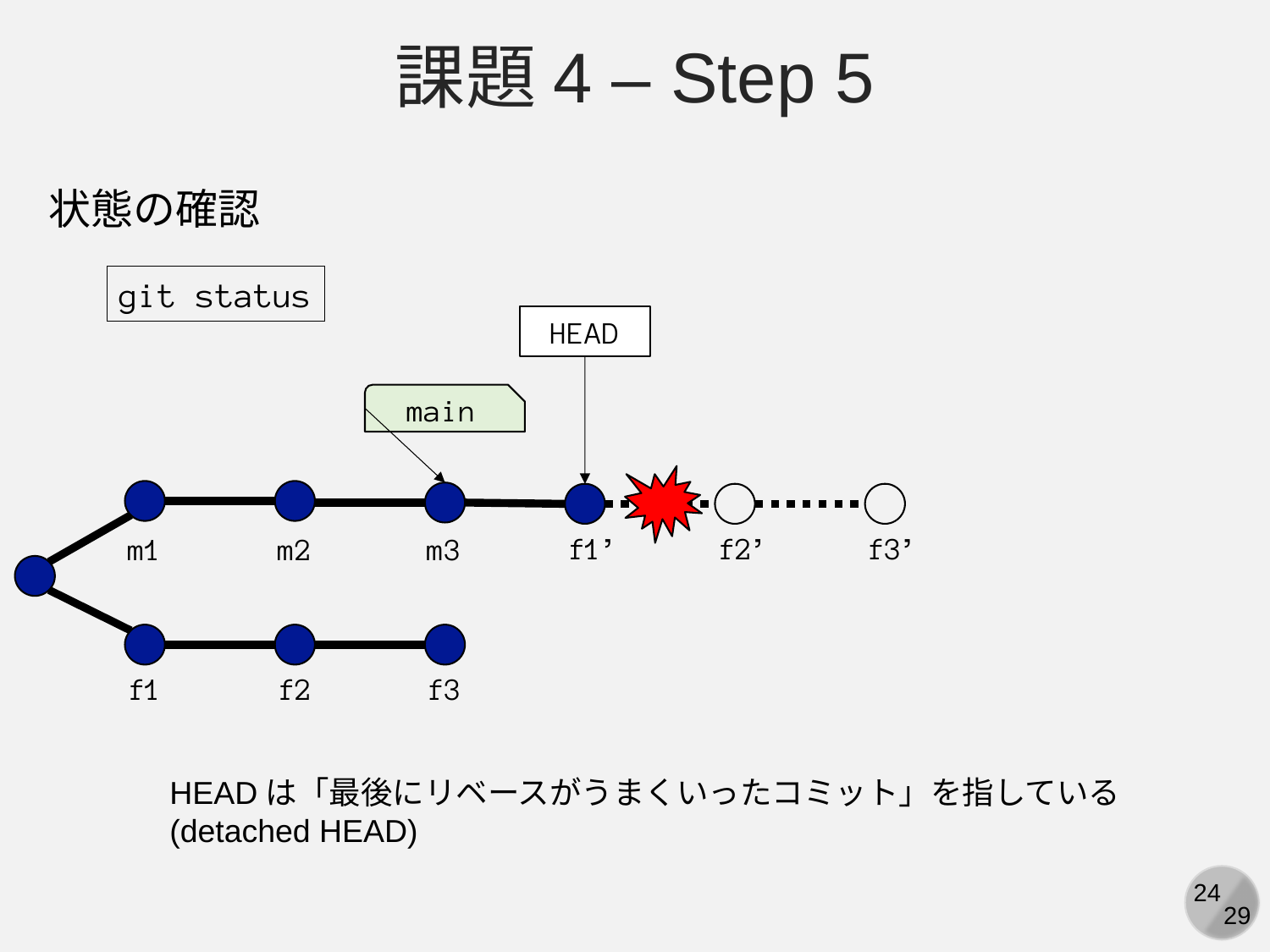

課題4 – Step 5
状態の確認
git status
HEAD
main

f1’
f2’
f3’
m1
m2
m3

f1
f2
f3
HEADは「最後にリベースがうまくいったコミット」を指している
(detached HEAD)